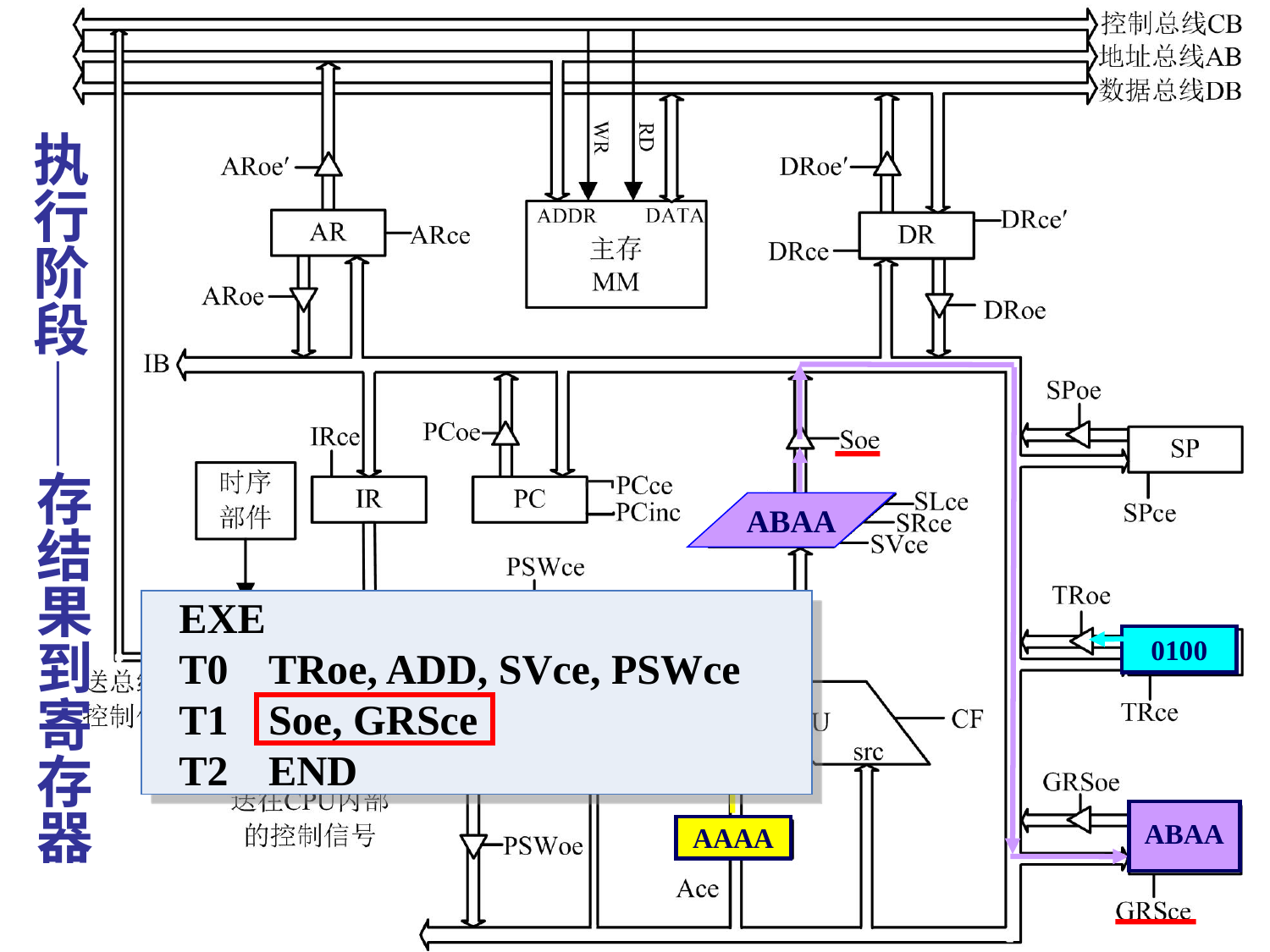

# 执行阶段——存结果到寄存器

ABAA
EXE
T0	TRoe, ADD, SVce, PSWce
T1	Soe, GRSce
T2	END
PSW
0100

ABAA
AAAA

38